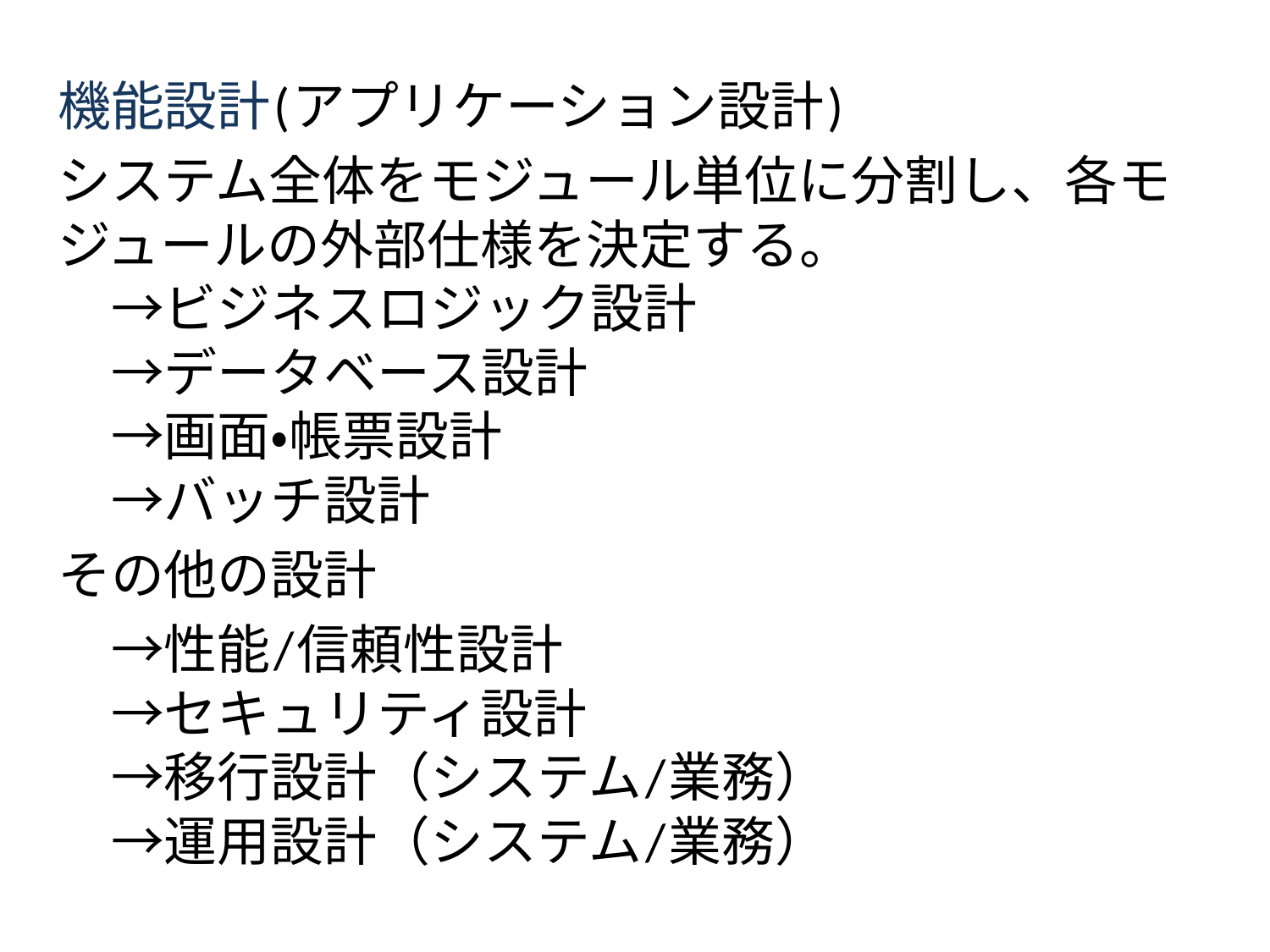

機能設計(アプリケーション設計)
システム全体をモジュール単位に分割し、各モジュールの外部仕様を決定する。
　→ビジネスロジック設計
　→データベース設計
　→画面・帳票設計
　→バッチ設計
その他の設計
　→性能/信頼性設計
　→セキュリティ設計
　→移行設計（システム/業務）
　→運用設計（システム/業務）